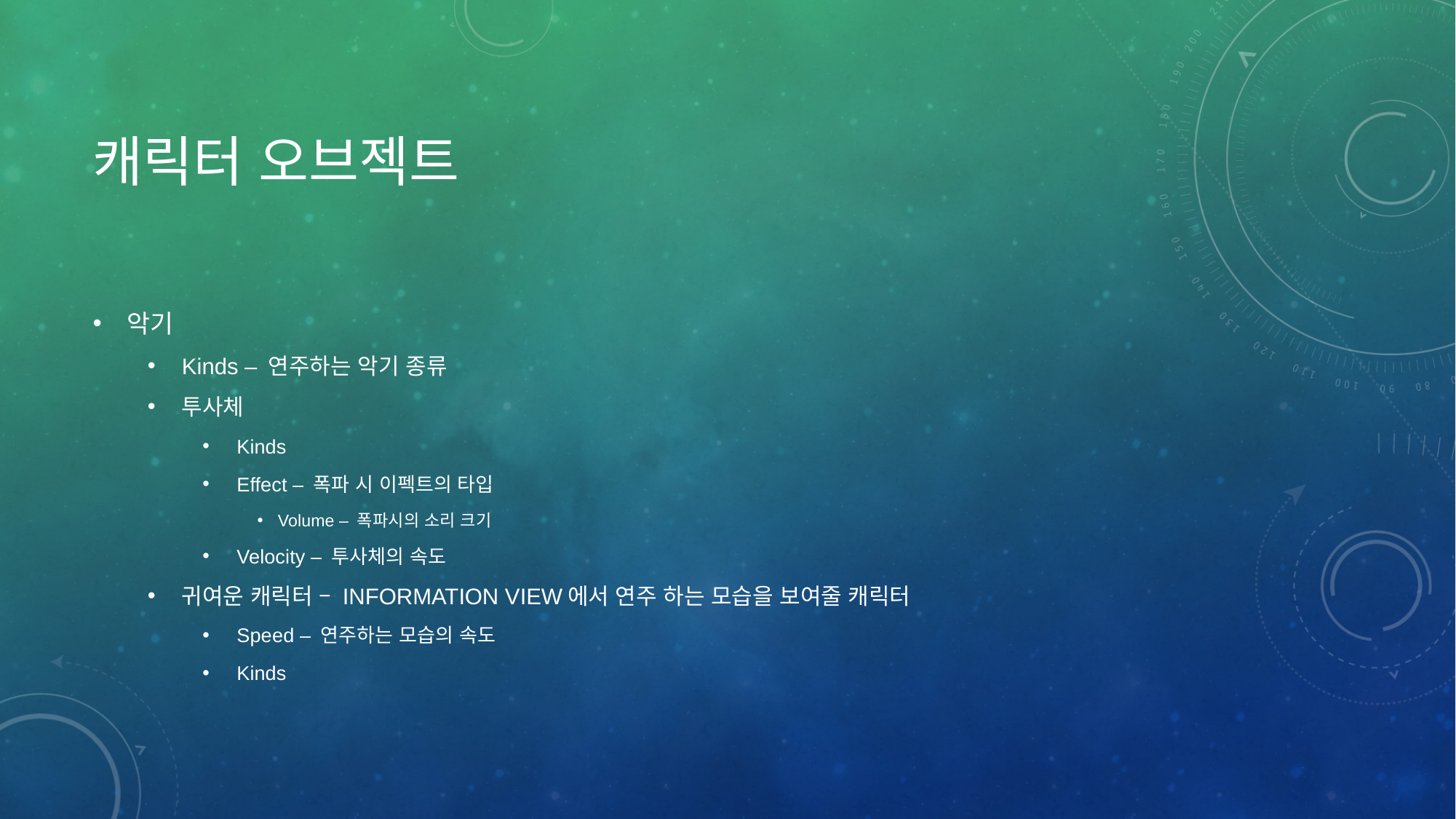

# 캐릭터 오브젝트

악기
Kinds – 연주하는 악기 종류
투사체
Kinds
Effect – 폭파 시 이펙트의 타입
Volume – 폭파시의 소리 크기
Velocity – 투사체의 속도
귀여운 캐릭터 – INFORMATION VIEW에서 연주 하는 모습을 보여줄 캐릭터
Speed – 연주하는 모습의 속도
Kinds